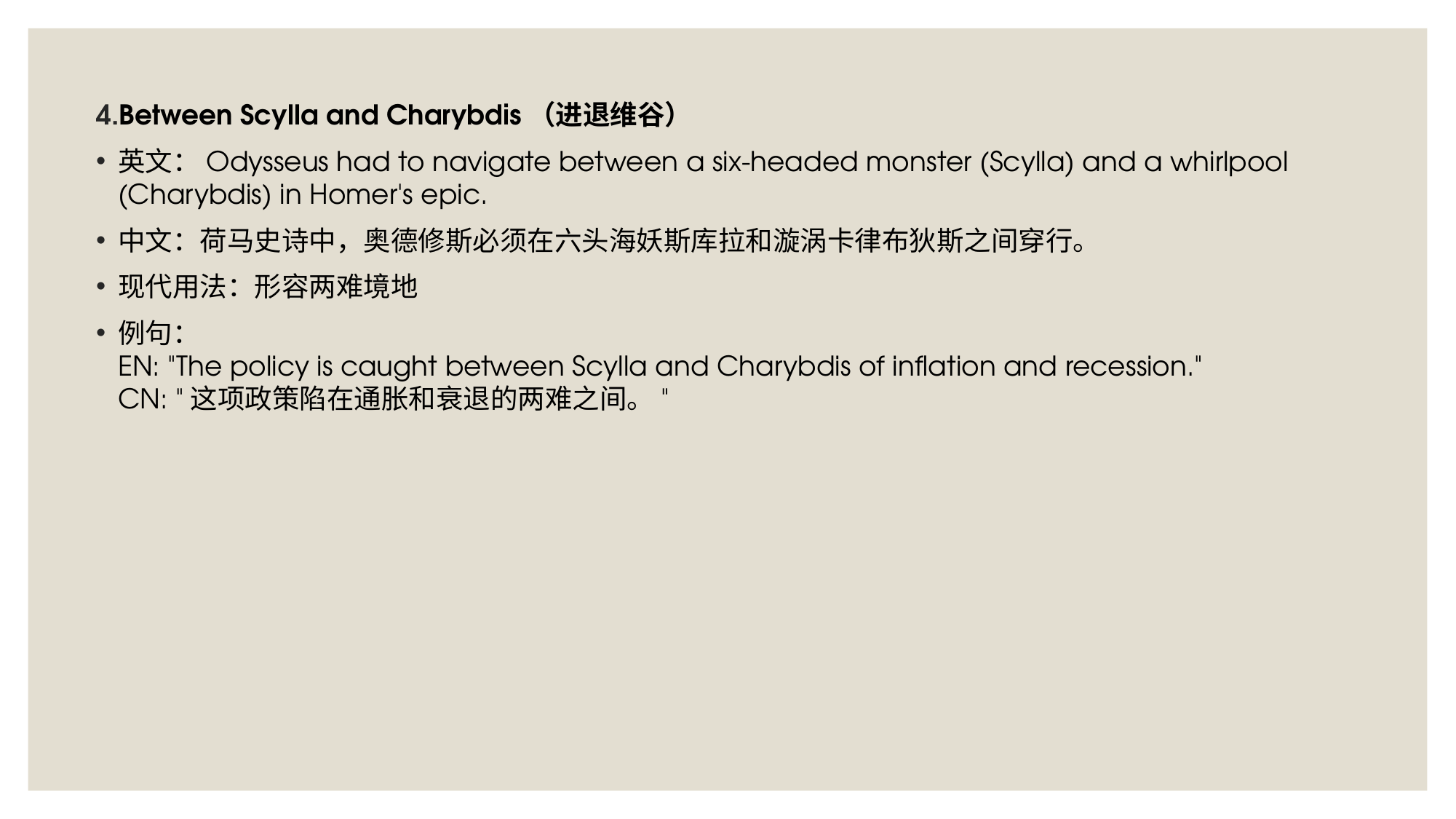

#
Between Scylla and Charybdis（进退维谷）
英文：Odysseus had to navigate between a six-headed monster (Scylla) and a whirlpool (Charybdis) in Homer's epic.
中文：荷马史诗中，奥德修斯必须在六头海妖斯库拉和漩涡卡律布狄斯之间穿行。
现代用法：形容两难境地
例句：
EN: "The policy is caught between Scylla and Charybdis of inflation and recession."
CN: "这项政策陷在通胀和衰退的两难之间。"